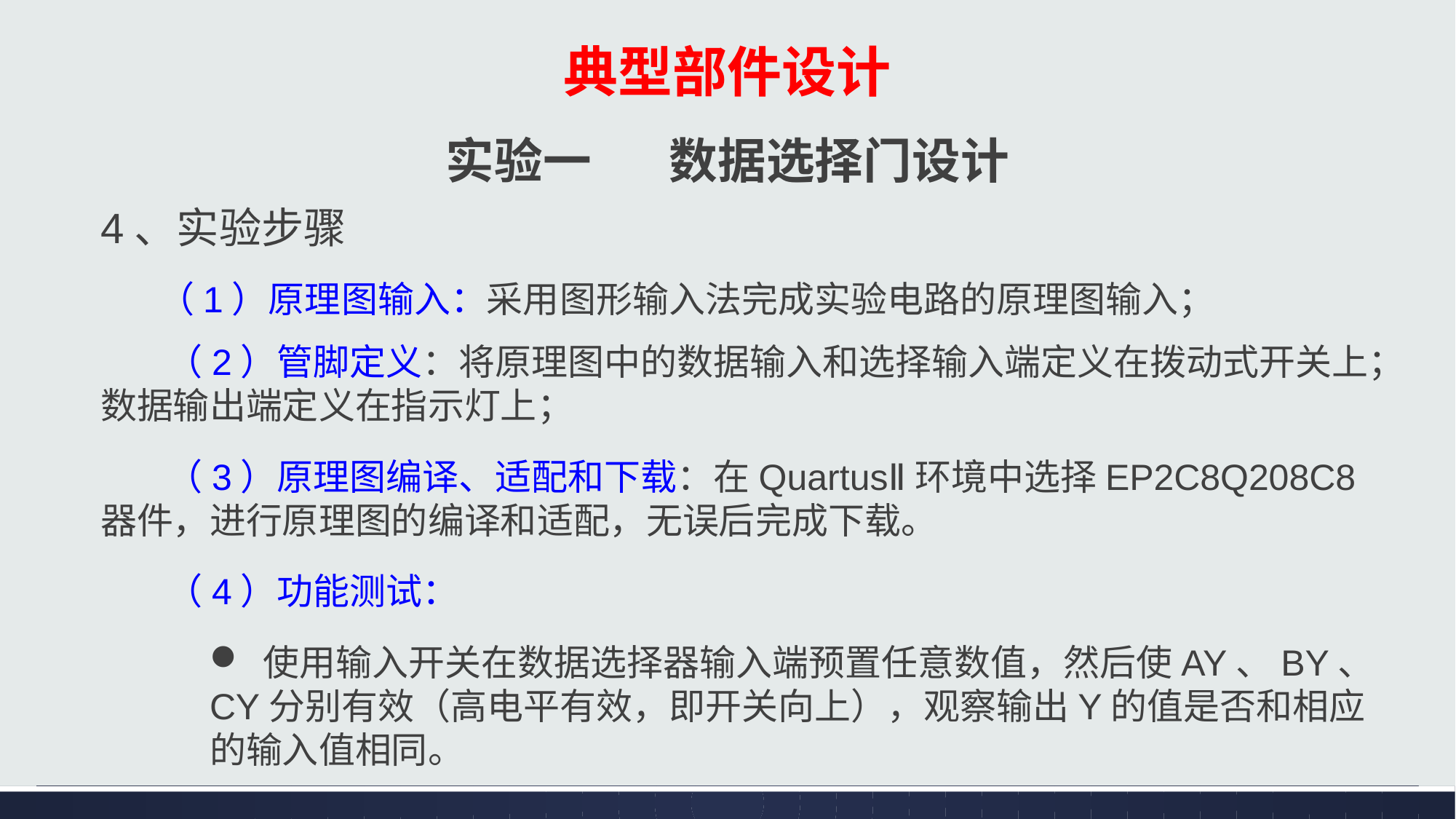

典型部件设计
实验一       数据选择门设计
4、实验步骤
     （1）原理图输入：采用图形输入法完成实验电路的原理图输入；
       （2）管脚定义：将原理图中的数据输入和选择输入端定义在拨动式开关上；数据输出端定义在指示灯上；
       （3）原理图编译、适配和下载：在QuartusⅡ环境中选择EP2C8Q208C8器件，进行原理图的编译和适配，无误后完成下载。
       （4）功能测试：
 使用输入开关在数据选择器输入端预置任意数值，然后使AY、BY、CY分别有效（高电平有效，即开关向上），观察输出Y的值是否和相应的输入值相同。